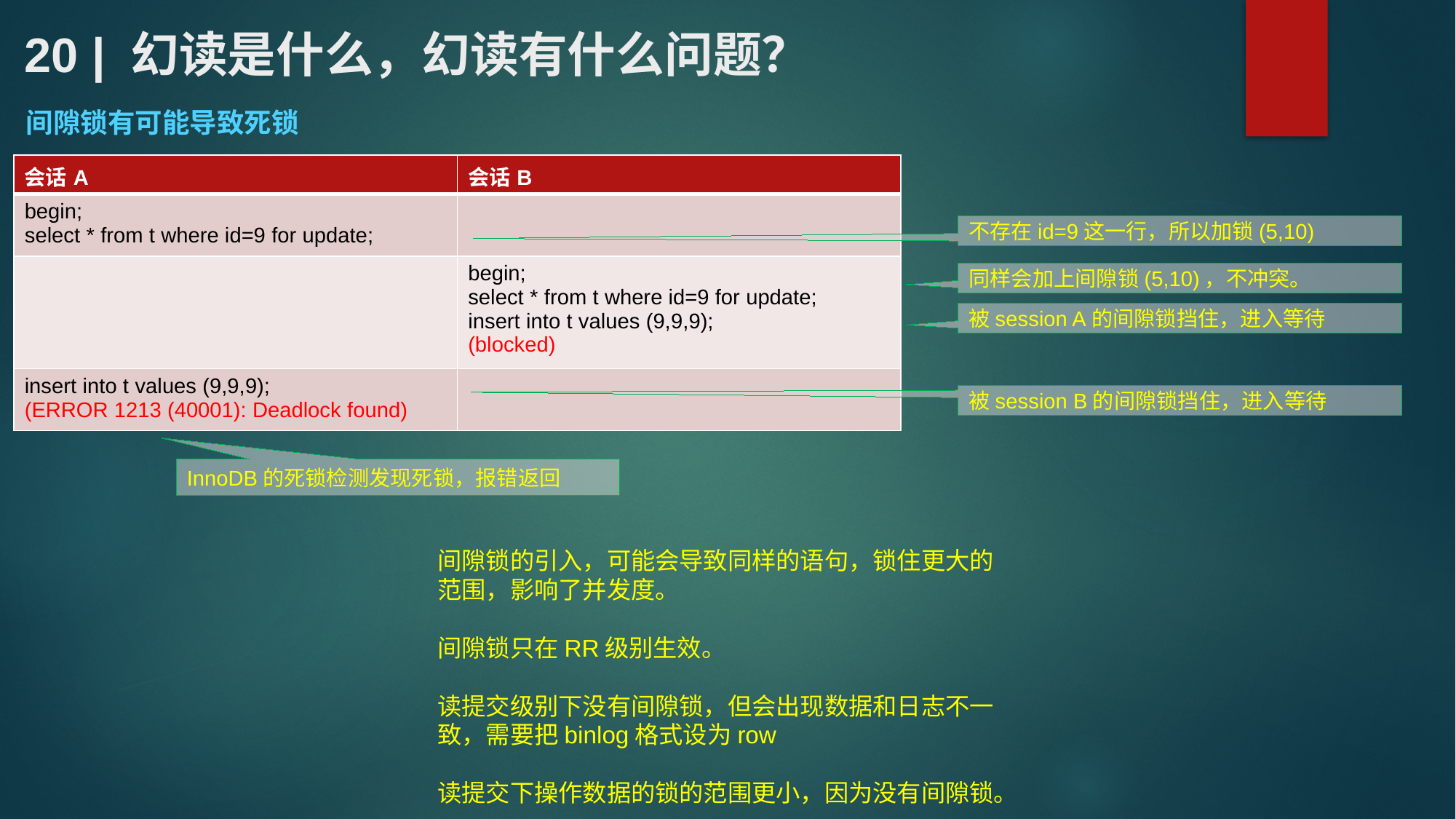

# 20 | 幻读是什么，幻读有什么问题？
间隙锁有可能导致死锁
| 会话A | 会话B |
| --- | --- |
| begin; select \* from t where id=9 for update; |  |
|  | begin; select \* from t where id=9 for update; insert into t values (9,9,9); (blocked) |
| insert into t values (9,9,9); (ERROR 1213 (40001): Deadlock found) |  |
不存在id=9这一行，所以加锁(5,10)
同样会加上间隙锁(5,10)，不冲突。
被session A的间隙锁挡住，进入等待
被session B的间隙锁挡住，进入等待
InnoDB的死锁检测发现死锁，报错返回
间隙锁的引入，可能会导致同样的语句，锁住更大的范围，影响了并发度。

间隙锁只在RR级别生效。

读提交级别下没有间隙锁，但会出现数据和日志不一致，需要把binlog格式设为row

读提交下操作数据的锁的范围更小，因为没有间隙锁。